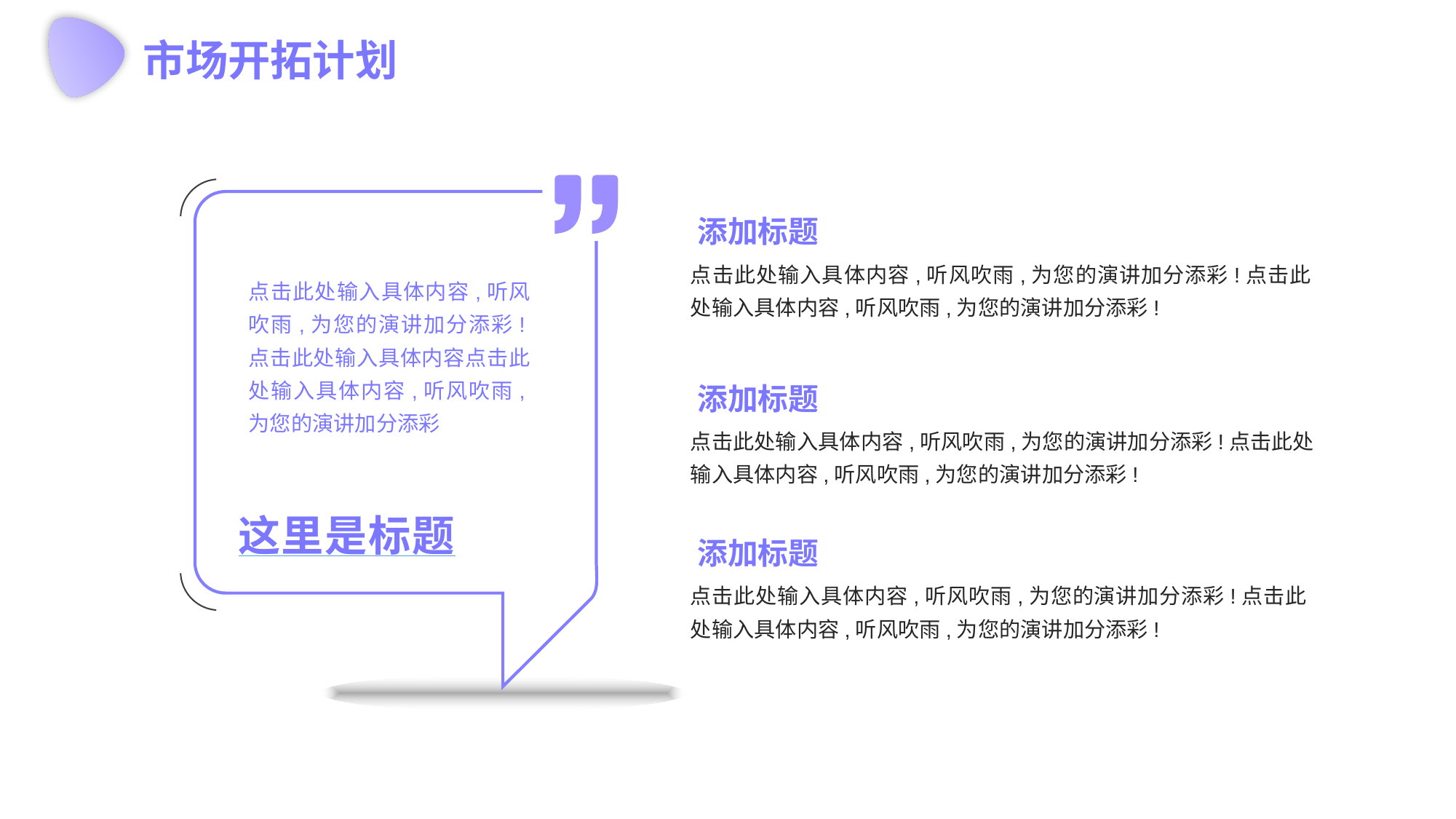

市场开拓计划

添加标题
点击此处输入具体内容,听风吹雨,为您的演讲加分添彩!点击此处输入具体内容,听风吹雨,为您的演讲加分添彩!
点击此处输入具体内容,听风吹雨,为您的演讲加分添彩!点击此处输入具体内容点击此处输入具体内容,听风吹雨,为您的演讲加分添彩
添加标题
点击此处输入具体内容,听风吹雨,为您的演讲加分添彩!点击此处输入具体内容,听风吹雨,为您的演讲加分添彩!
这里是标题
添加标题
点击此处输入具体内容,听风吹雨,为您的演讲加分添彩!点击此处输入具体内容,听风吹雨,为您的演讲加分添彩!